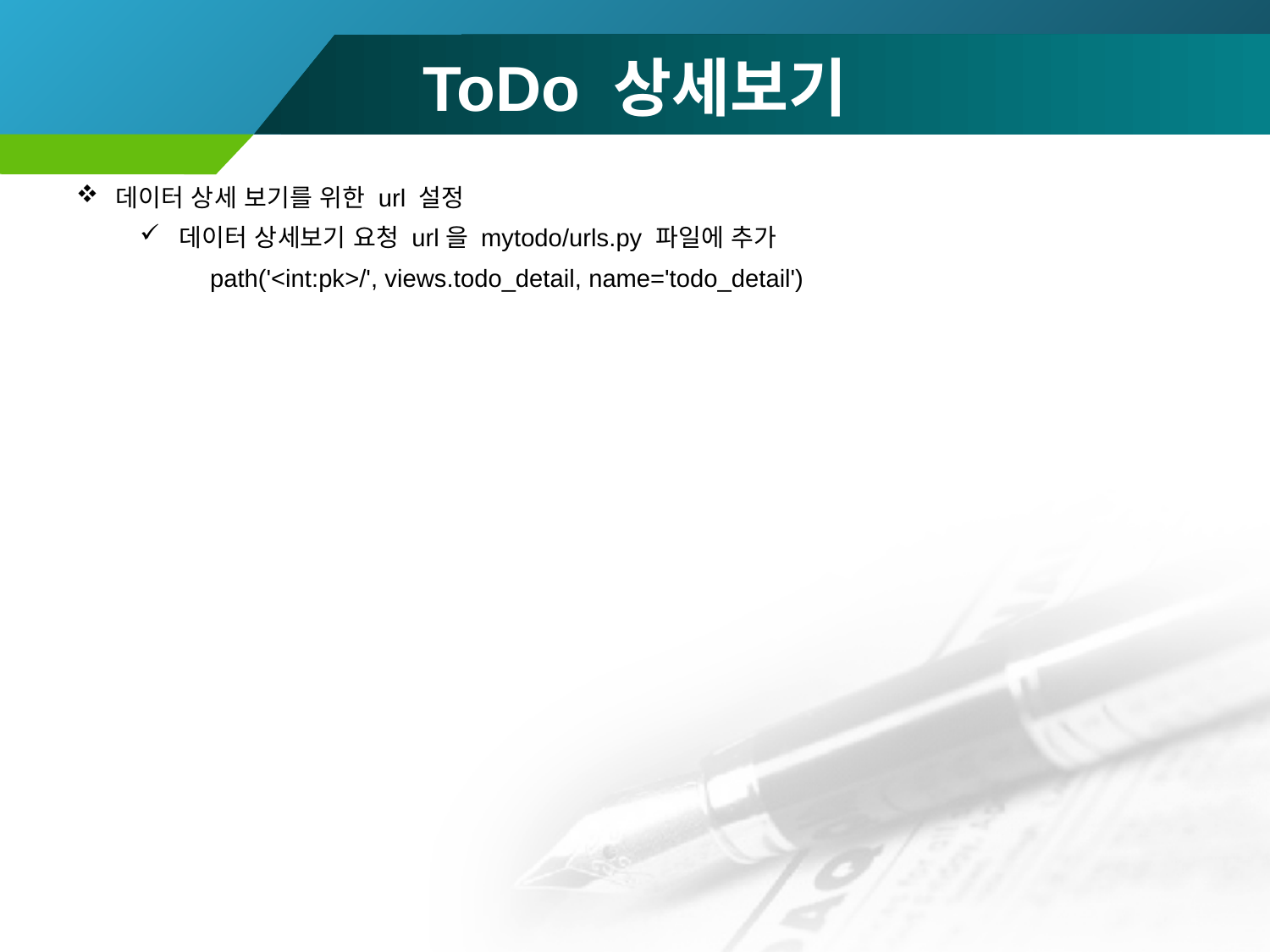

# ToDo 상세보기
데이터 상세 보기를 위한 url 설정
데이터 상세보기 요청 url을 mytodo/urls.py 파일에 추가
 path('<int:pk>/', views.todo_detail, name='todo_detail')